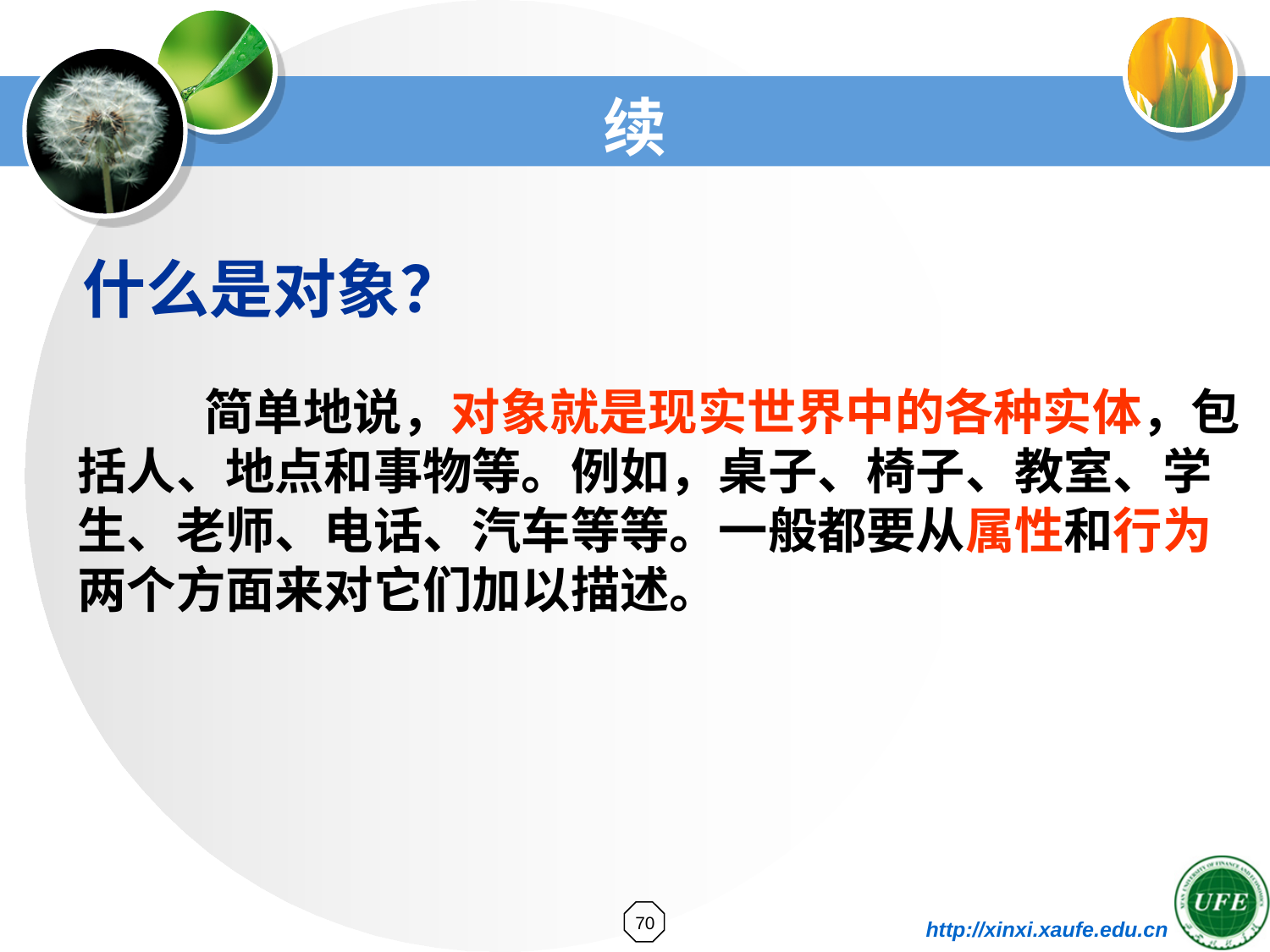

续
什么是对象？
		简单地说，对象就是现实世界中的各种实体，包括人、地点和事物等。例如，桌子、椅子、教室、学生、老师、电话、汽车等等。一般都要从属性和行为两个方面来对它们加以描述。
70
http://xinxi.xaufe.edu.cn